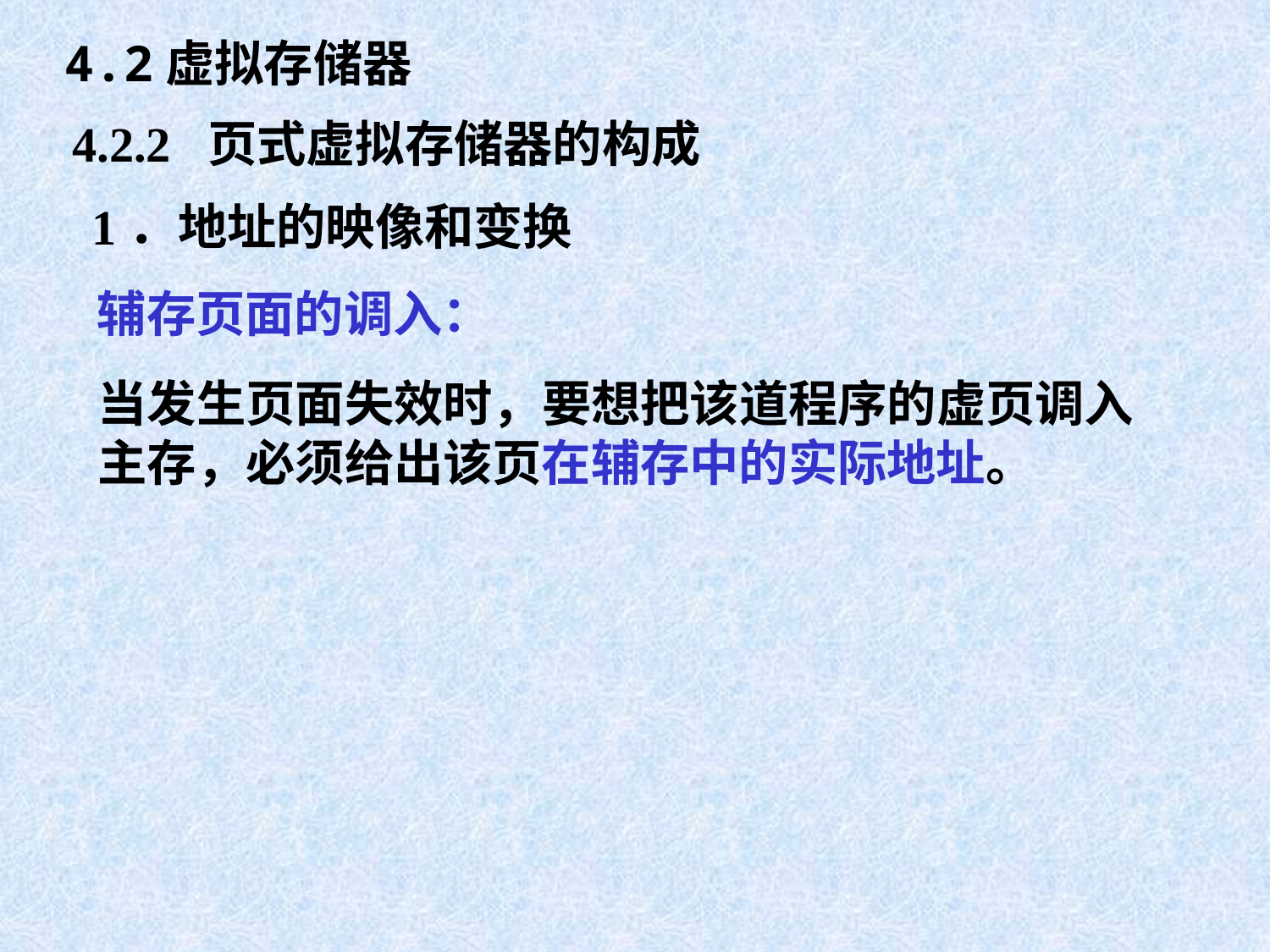

4.2虚拟存储器
4.2.2  页式虚拟存储器的构成
1．地址的映像和变换
辅存页面的调入：
当发生页面失效时，要想把该道程序的虚页调入主存，必须给出该页在辅存中的实际地址。